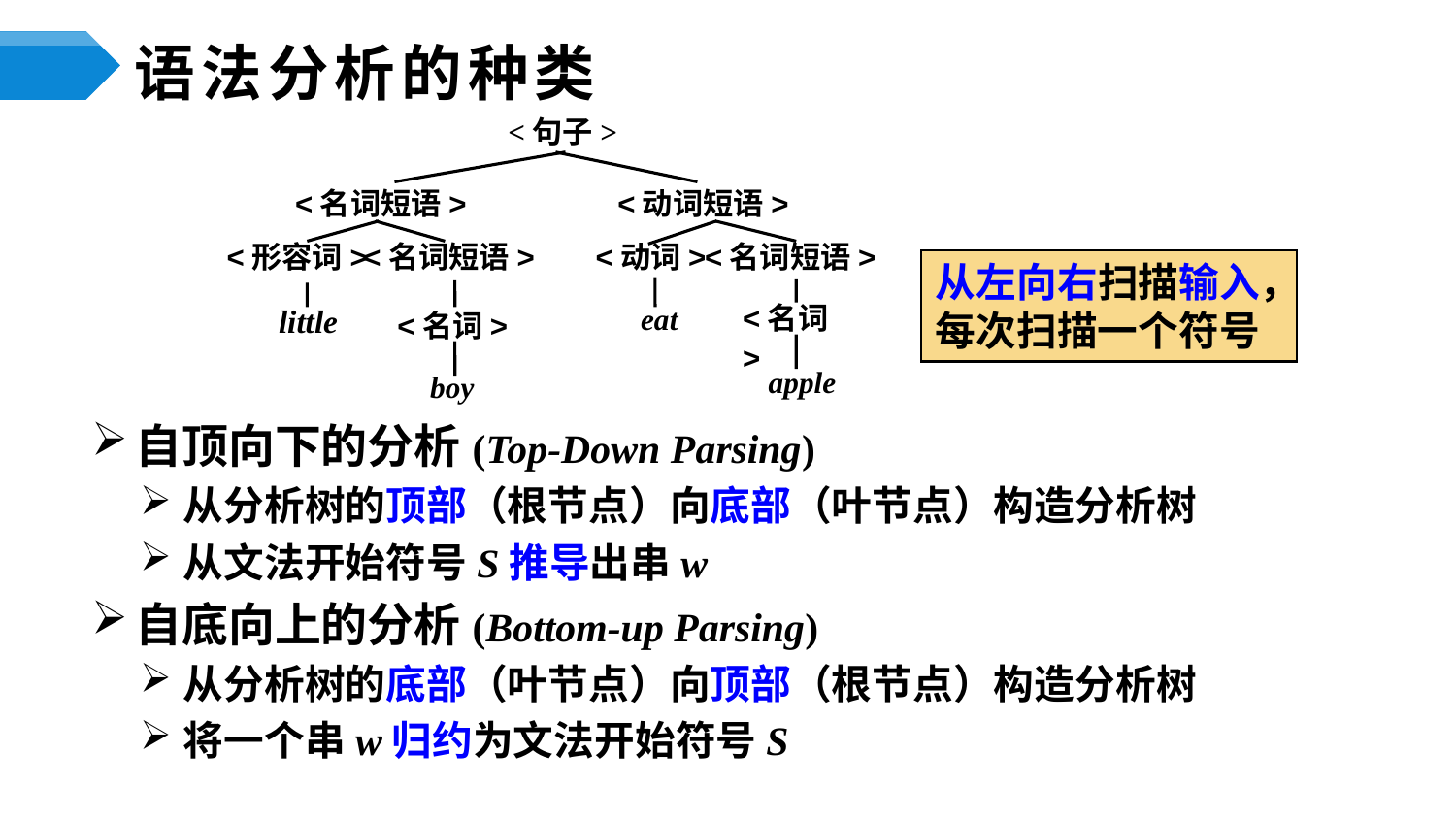

# 语法分析的种类
<句子>

<名词短语>
<动词短语>

<形容词>
<名词短语>
<动词>
<名词短语>

<名词>
eat
little
<名词>

apple
boy
从左向右扫描输入，每次扫描一个符号
自顶向下的分析(Top-Down Parsing)
从分析树的顶部（根节点）向底部（叶节点）构造分析树
从文法开始符号S推导出串w
自底向上的分析(Bottom-up Parsing)
从分析树的底部（叶节点）向顶部（根节点）构造分析树
将一个串w归约为文法开始符号S